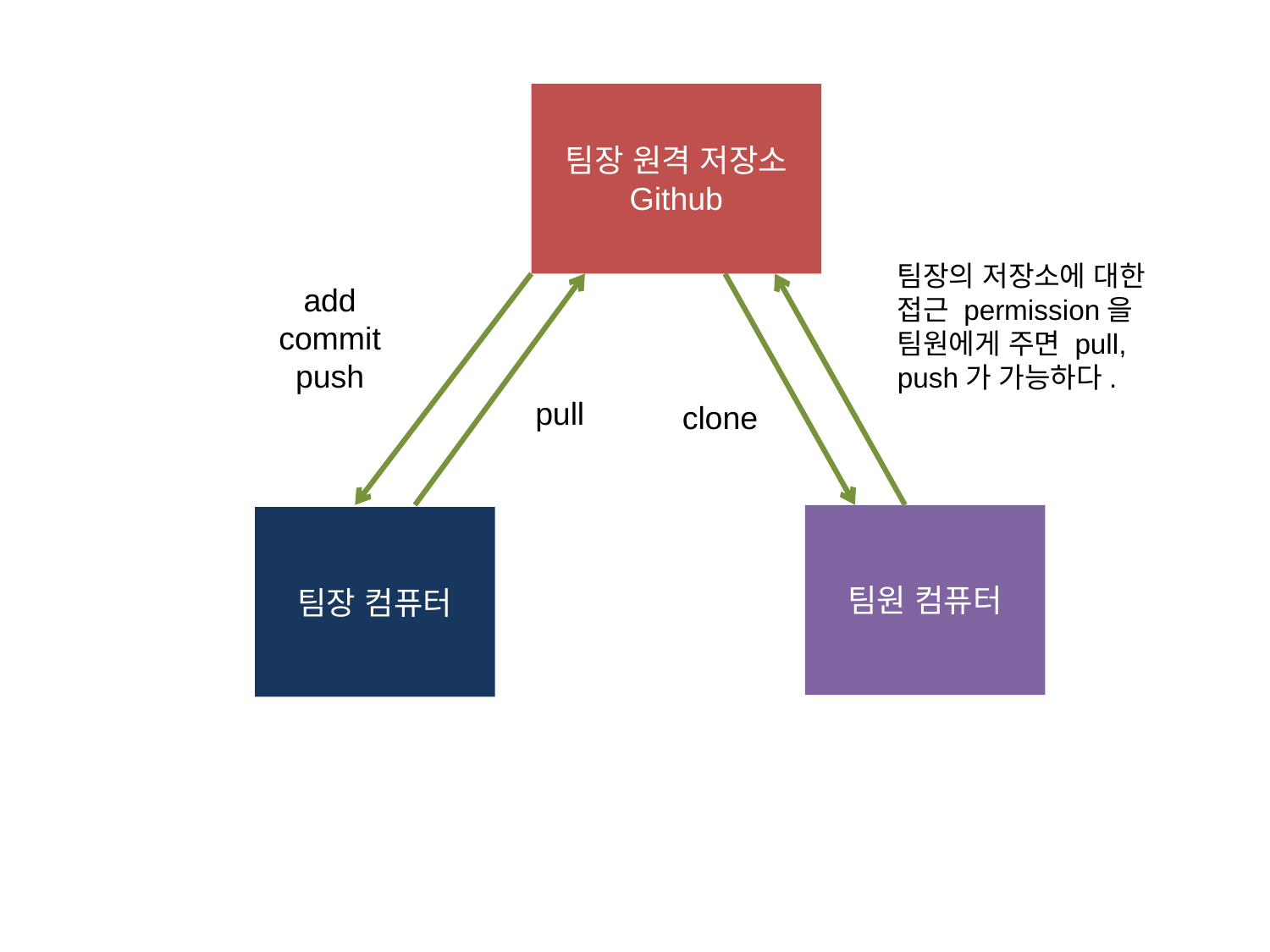

팀장 원격 저장소
Github
팀장의 저장소에 대한 접근 permission을 팀원에게 주면 pull, push가 가능하다.
add
commit
push
pull
clone
팀원 컴퓨터
팀장 컴퓨터